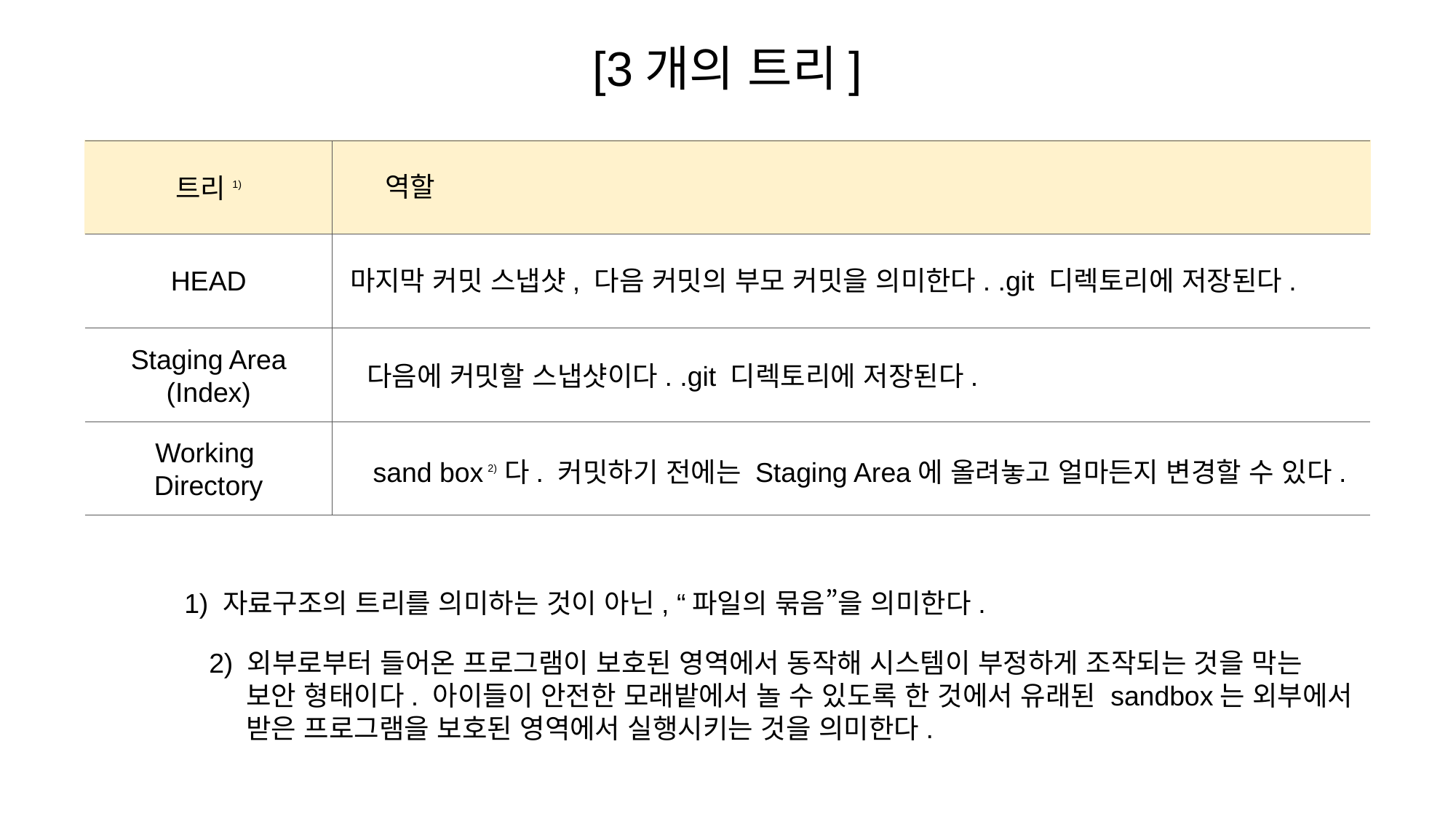

[3개의 트리]

역할
트리1)
HEAD
마지막 커밋 스냅샷, 다음 커밋의 부모 커밋을 의미한다. .git 디렉토리에 저장된다.
Staging Area
(Index)
다음에 커밋할 스냅샷이다. .git 디렉토리에 저장된다.
Working
Directory
sand box 2) 다. 커밋하기 전에는 Staging Area에 올려놓고 얼마든지 변경할 수 있다.
1) 자료구조의 트리를 의미하는 것이 아닌, “파일의 묶음”을 의미한다.
2) 외부로부터 들어온 프로그램이 보호된 영역에서 동작해 시스템이 부정하게 조작되는 것을 막는
    보안 형태이다. 아이들이 안전한 모래밭에서 놀 수 있도록 한 것에서 유래된 sandbox는 외부에서
    받은 프로그램을 보호된 영역에서 실행시키는 것을 의미한다.